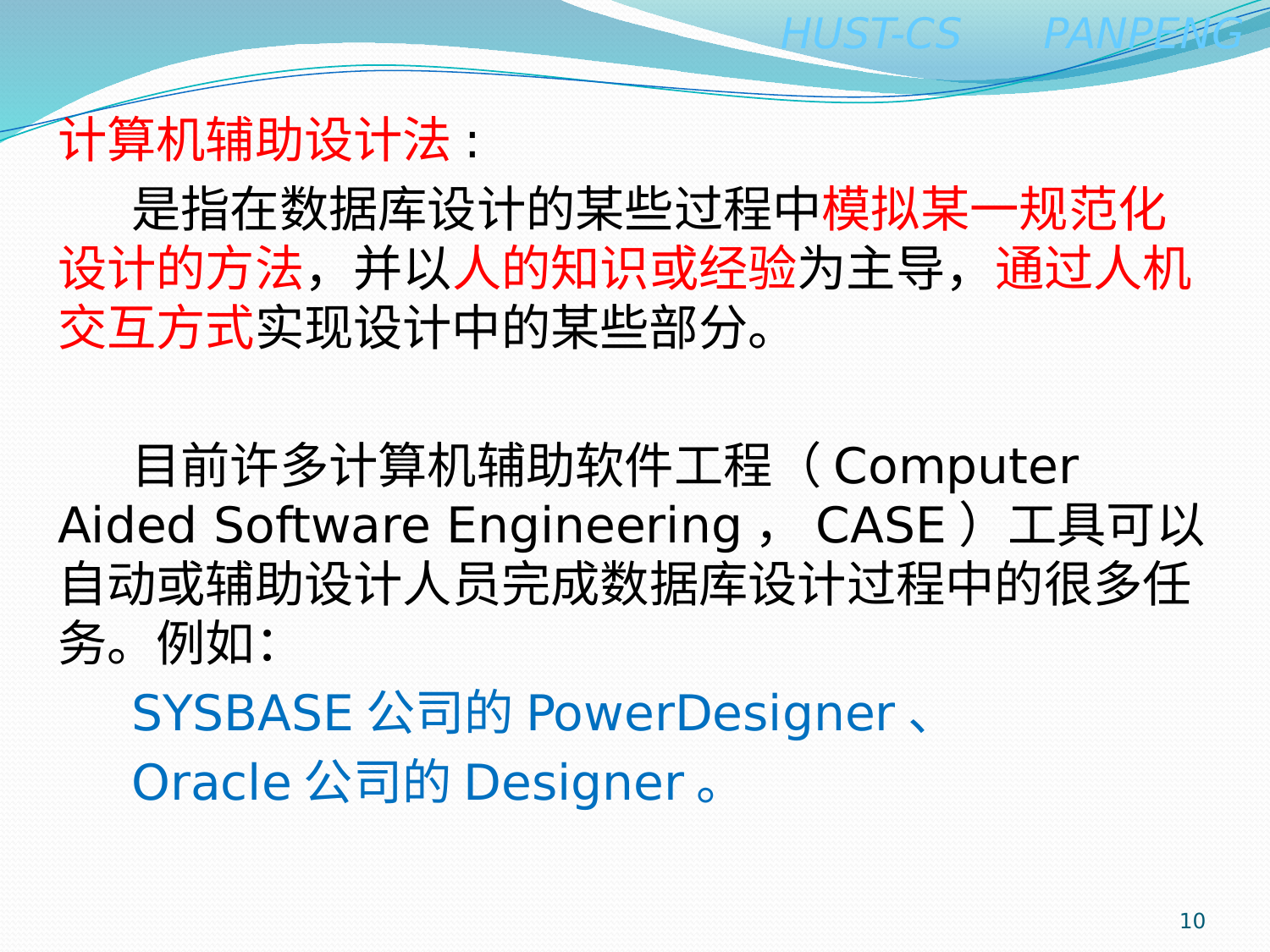

计算机辅助设计法:
是指在数据库设计的某些过程中模拟某一规范化设计的方法，并以人的知识或经验为主导，通过人机交互方式实现设计中的某些部分。

目前许多计算机辅助软件工程（Computer Aided Software Engineering，CASE）工具可以自动或辅助设计人员完成数据库设计过程中的很多任务。例如：
SYSBASE公司的PowerDesigner、
Oracle公司的Designer。
10